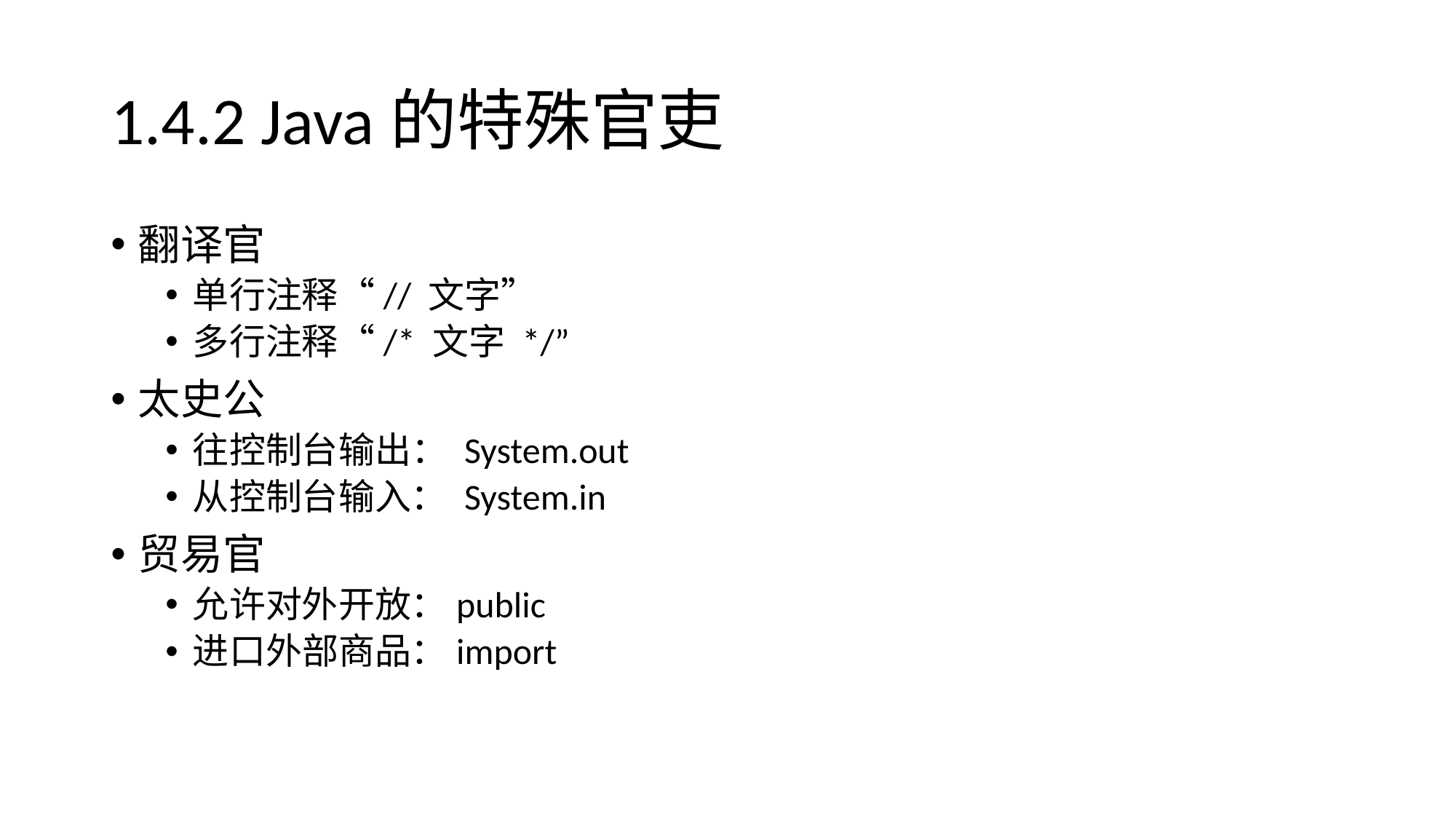

# 1.4.2 Java的特殊官吏
翻译官
单行注释“// 文字”
多行注释“/* 文字 */”
太史公
往控制台输出： System.out
从控制台输入： System.in
贸易官
允许对外开放：public
进口外部商品：import